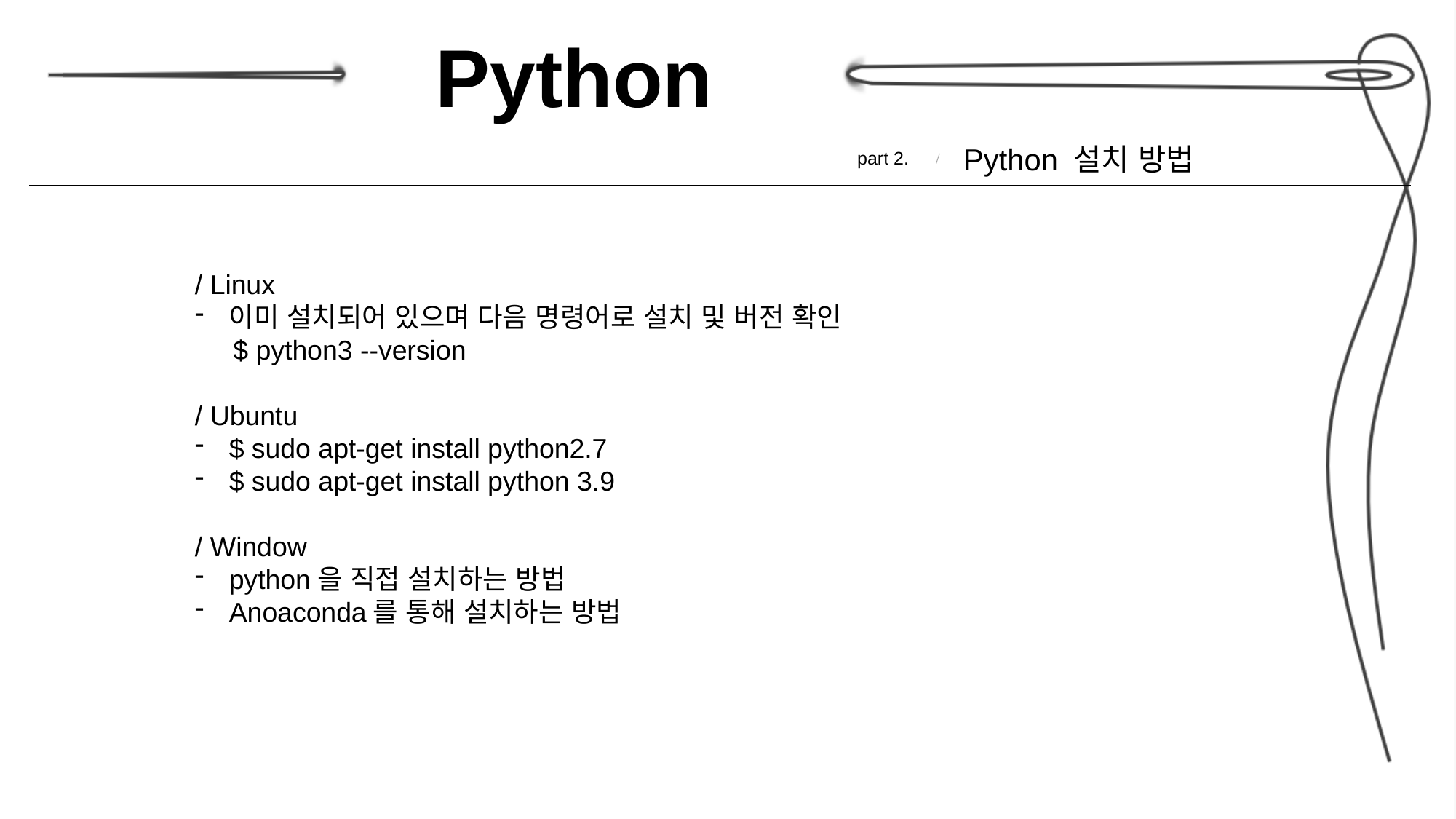

Python
Python 설치 방법
part 2.
/ Linux
이미 설치되어 있으며 다음 명령어로 설치 및 버전 확인
     $ python3 --version

/ Ubuntu
$ sudo apt-get install python2.7
$ sudo apt-get install python 3.9

/ Window
python을 직접 설치하는 방법
Anoaconda를 통해 설치하는 방법